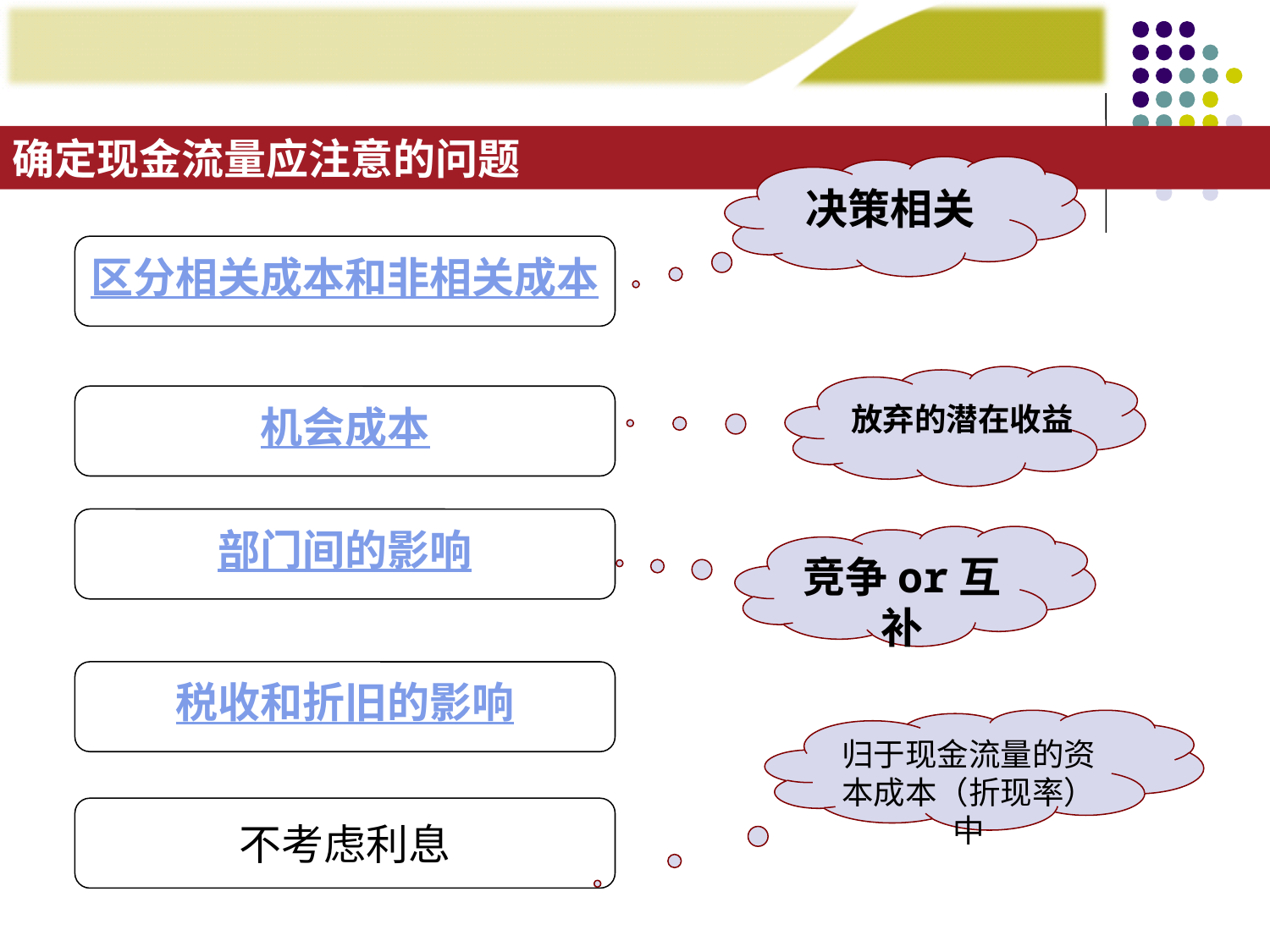

确定现金流量应注意的问题

决策相关
区分相关成本和非相关成本

放弃的潜在收益
机会成本
部门间的影响
竞争or互补
税收和折旧的影响
归于现金流量的资本成本（折现率）中

不考虑利息